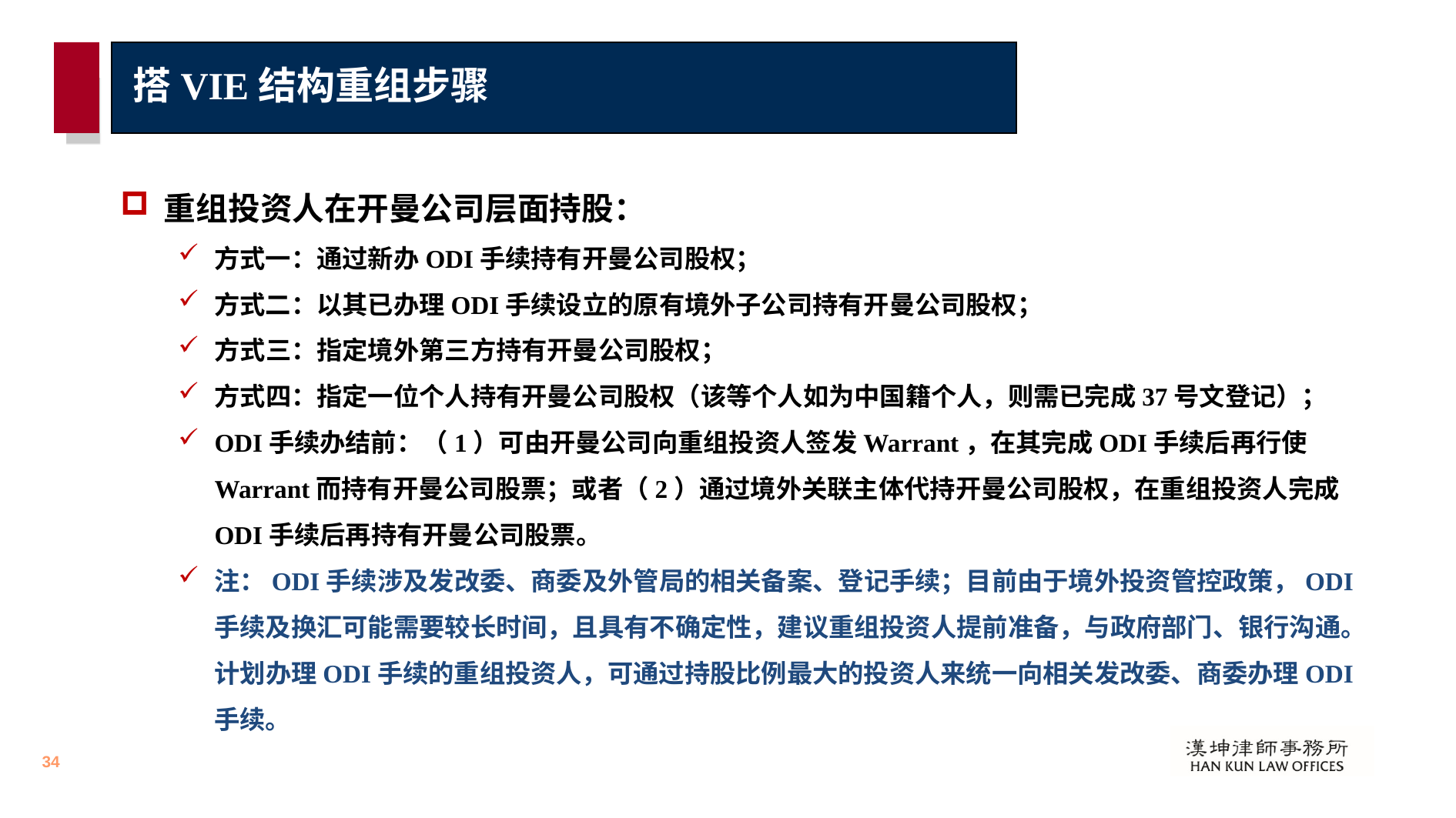

# 搭VIE结构重组步骤
重组投资人在开曼公司层面持股：
方式一：通过新办ODI手续持有开曼公司股权；
方式二：以其已办理ODI手续设立的原有境外子公司持有开曼公司股权；
方式三：指定境外第三方持有开曼公司股权；
方式四：指定一位个人持有开曼公司股权（该等个人如为中国籍个人，则需已完成37号文登记）；
ODI手续办结前：（1）可由开曼公司向重组投资人签发Warrant，在其完成ODI手续后再行使Warrant而持有开曼公司股票；或者（2）通过境外关联主体代持开曼公司股权，在重组投资人完成ODI手续后再持有开曼公司股票。
注：ODI手续涉及发改委、商委及外管局的相关备案、登记手续；目前由于境外投资管控政策，ODI手续及换汇可能需要较长时间，且具有不确定性，建议重组投资人提前准备，与政府部门、银行沟通。计划办理ODI手续的重组投资人，可通过持股比例最大的投资人来统一向相关发改委、商委办理ODI手续。